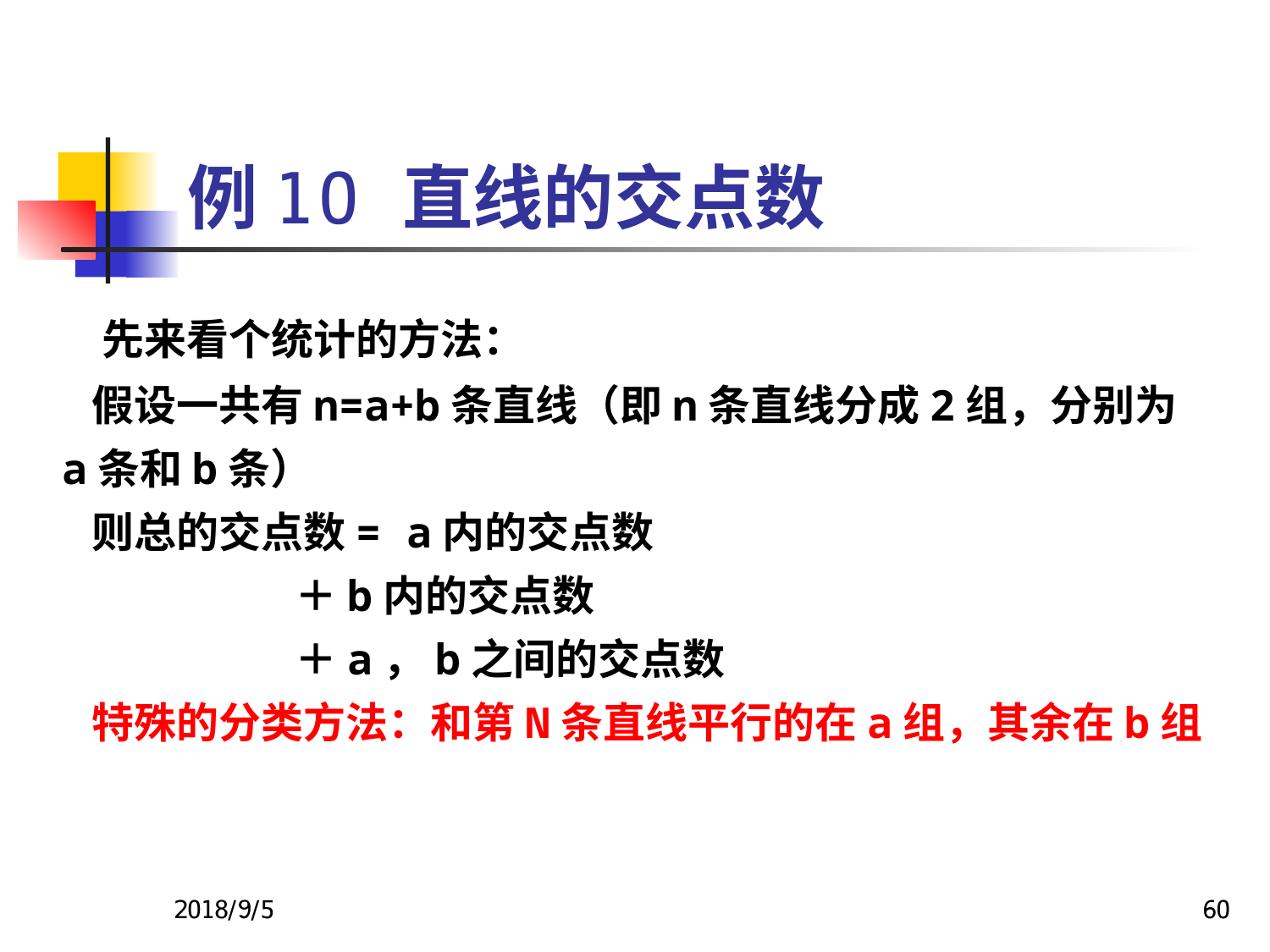

例10 直线的交点数
  先来看个统计的方法：
  假设一共有n=a+b条直线（即n条直线分成2组，分别为a条和b条）
  则总的交点数= a内的交点数
		          ＋b内的交点数
		          ＋a，b之间的交点数
  特殊的分类方法：和第N条直线平行的在a组，其余在b组
2018/9/5
60